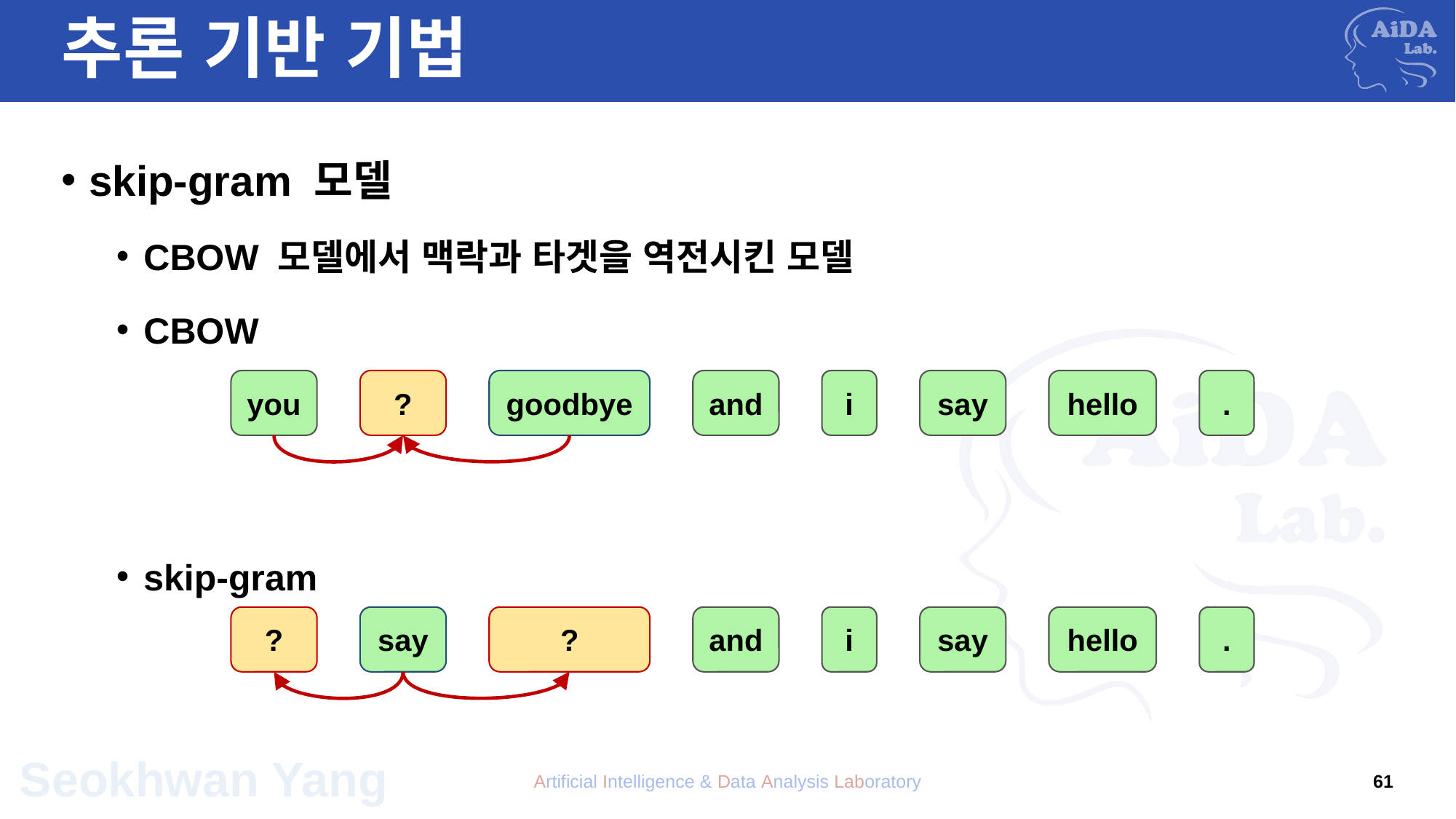

# 추론 기반 기법
skip-gram 모델
CBOW 모델에서 맥락과 타겟을 역전시킨 모델
CBOW

skip-gram

you
?
goodbye
and
i
say
hello
.
?
say
?
and
i
say
hello
.
Artificial Intelligence & Data Analysis Laboratory
61